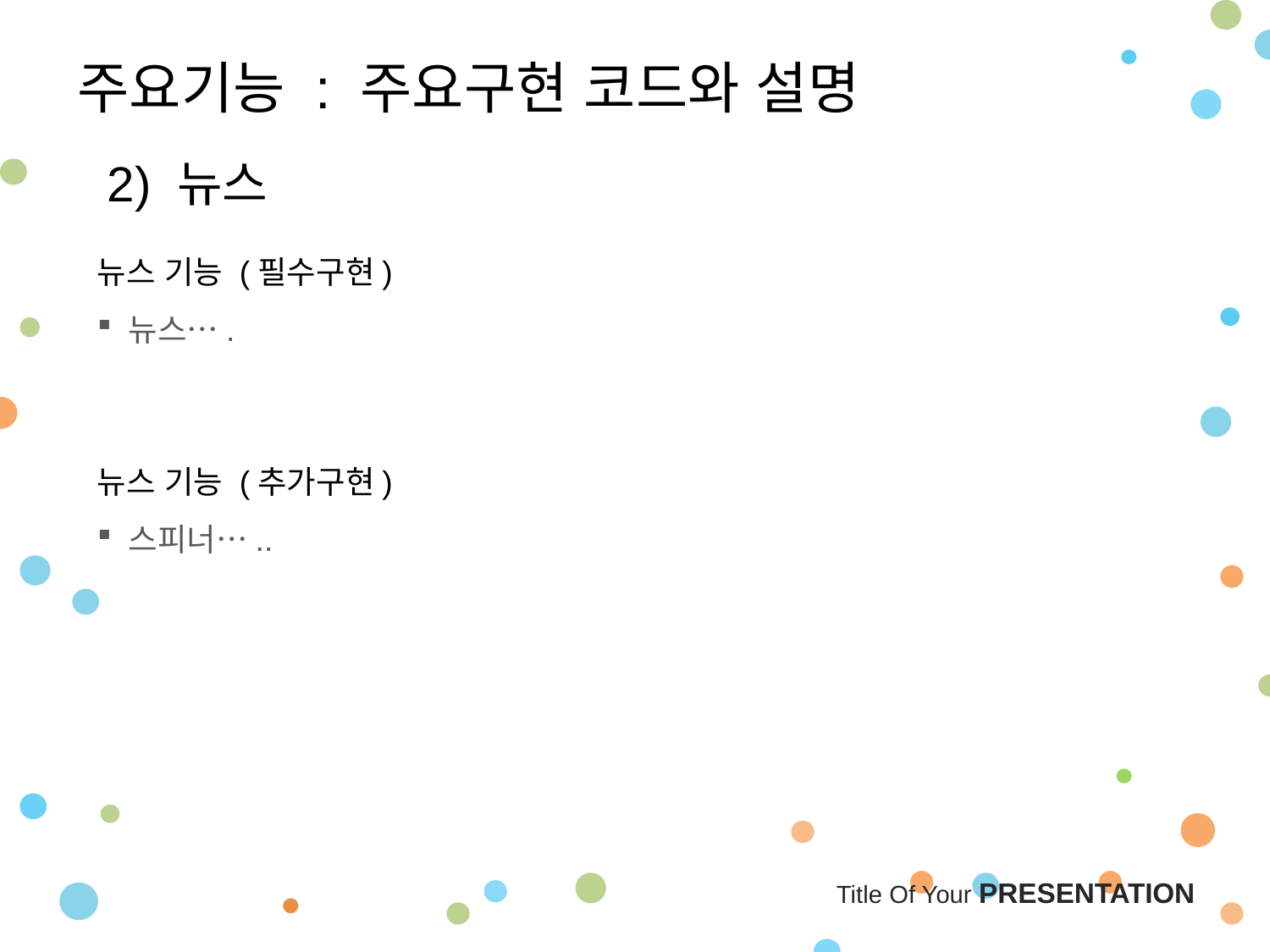

주요기능 : 주요구현 코드와 설명

2) 뉴스

뉴스 기능 (필수구현)
 뉴스….
뉴스 기능 (추가구현)
 스피너…..
 Title Of Your PRESENTATION